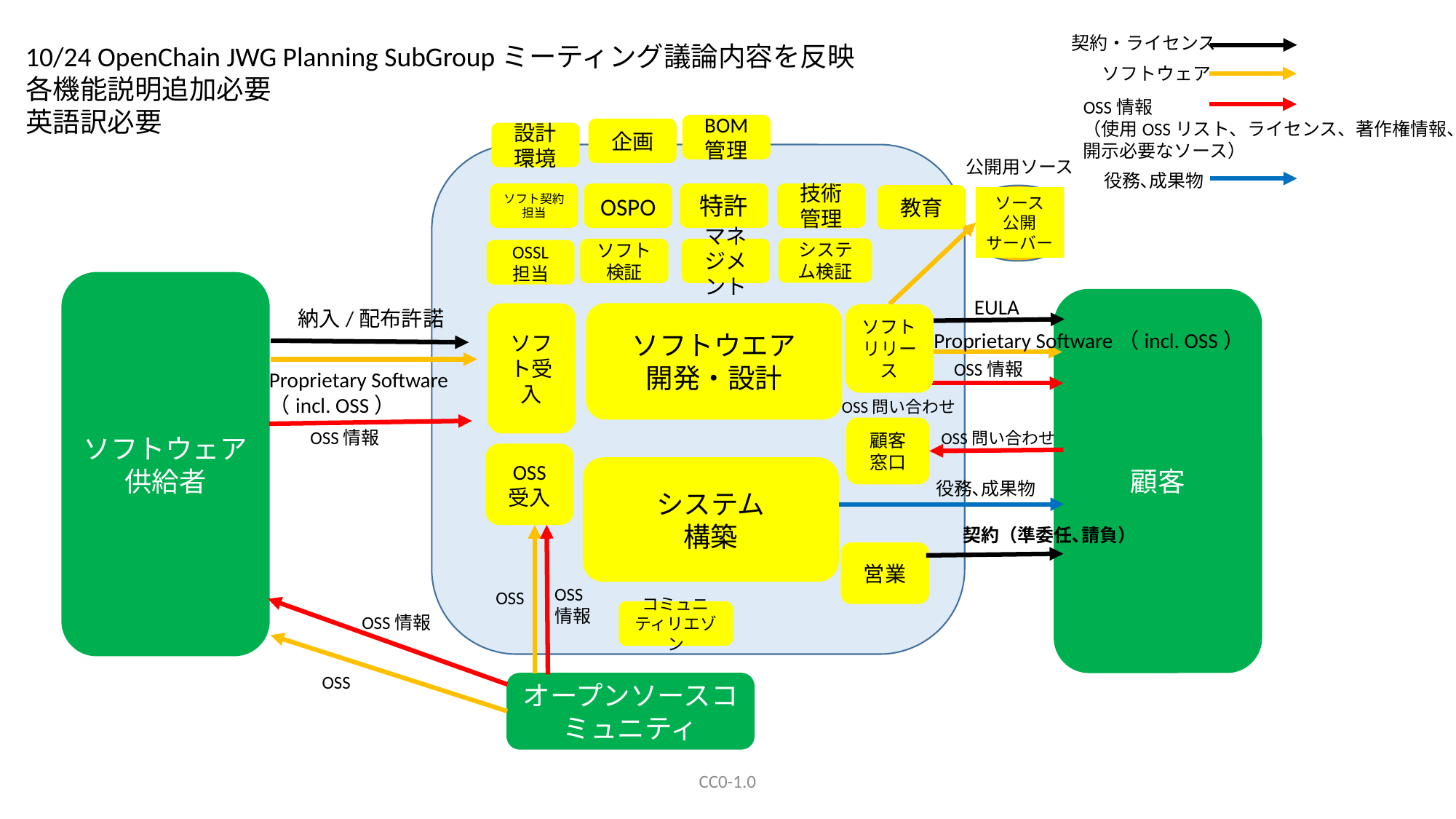

契約・ライセンス
ソフトウェア
OSS情報
（使用OSSリスト、ライセンス、著作権情報、
開示必要なソース）
BOM
管理
企画
設計環境

公開用ソース
役務､成果物
ソフト契約
担当
特許
技術管理
OSPO
教育

ソース
公開
サーバー
システム検証
ソフト
検証
マネジメント
OSSL
担当
ソフトウェア
供給者
EULA
顧客
納入/配布許諾
ソフト受入
ソフトウエア
開発・設計
ソフトリリース
Proprietary Software（incl. OSS）
OSS情報
Proprietary Software
（incl. OSS）
OSS問い合わせ
顧客
窓口
OSS情報
OSS問い合わせ
OSS
受入
システム
構築
役務､成果物
契約（準委任､請負）
営業
OSS
情報
OSS
コミュニティリエゾン
OSS情報
OSS
オープンソースコミュニティ

10/24 OpenChain JWG Planning SubGroupミーティング議論内容を反映
各機能説明追加必要
英語訳必要
CC0-1.0